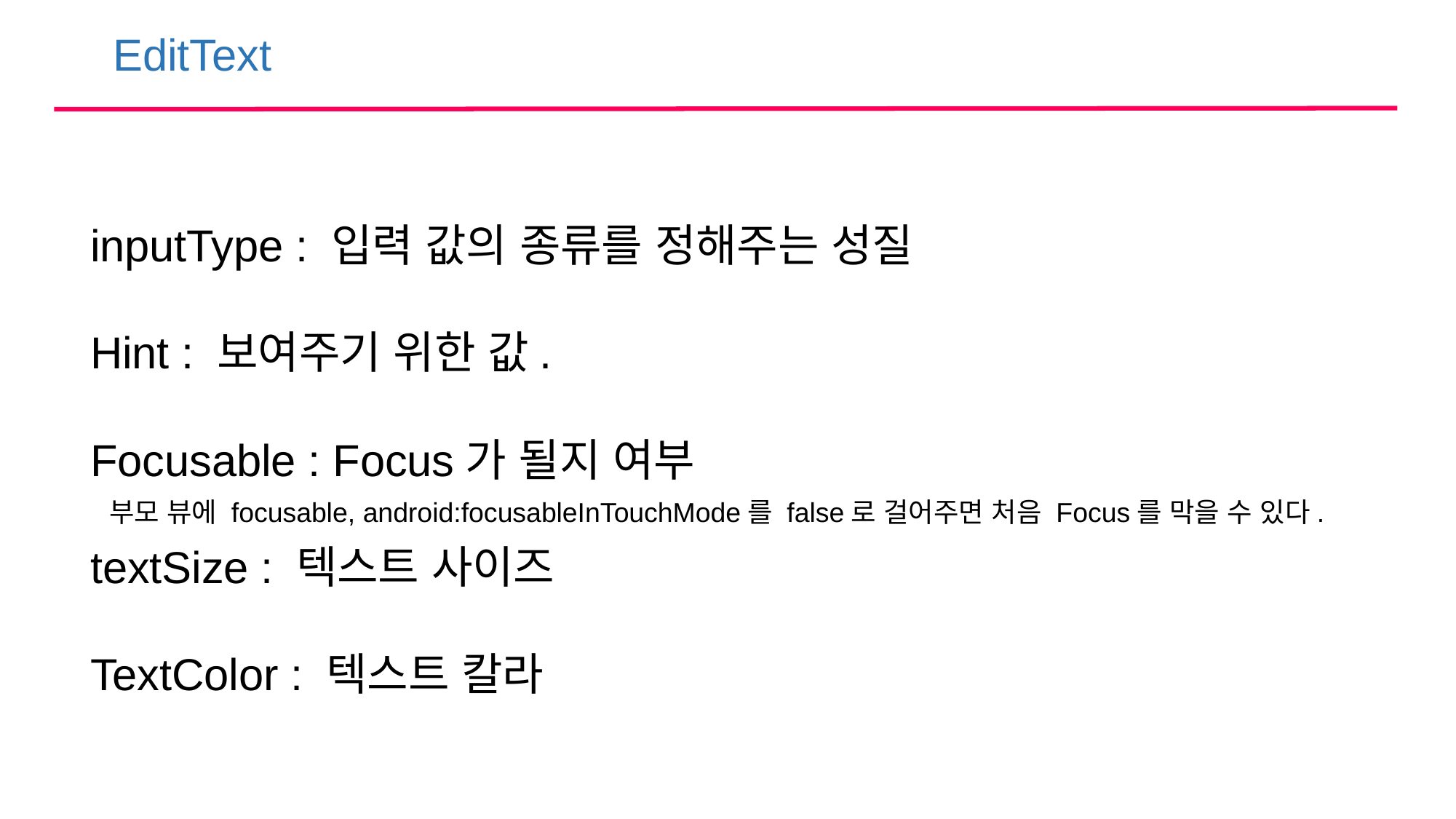

EditText
inputType : 입력 값의 종류를 정해주는 성질

Hint : 보여주기 위한 값.

Focusable : Focus가 될지 여부

textSize : 텍스트 사이즈

TextColor : 텍스트 칼라

부모 뷰에 focusable, android:focusableInTouchMode를 false로 걸어주면 처음 Focus를 막을 수 있다.